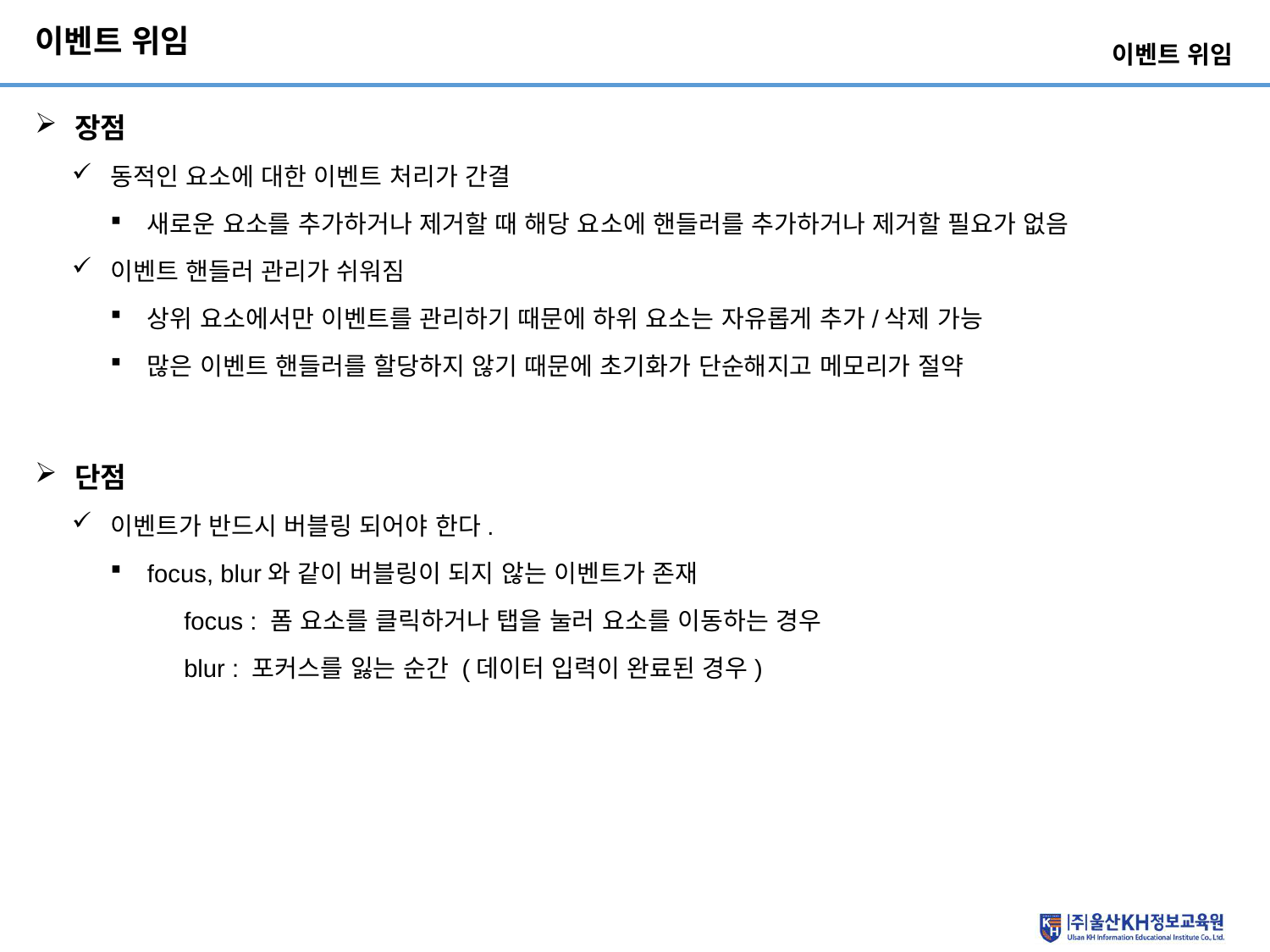

# 이벤트 위임
이벤트 위임

장점
동적인 요소에 대한 이벤트 처리가 간결
새로운 요소를 추가하거나 제거할 때 해당 요소에 핸들러를 추가하거나 제거할 필요가 없음
이벤트 핸들러 관리가 쉬워짐
상위 요소에서만 이벤트를 관리하기 때문에 하위 요소는 자유롭게 추가/삭제 가능
많은 이벤트 핸들러를 할당하지 않기 때문에 초기화가 단순해지고 메모리가 절약

단점
이벤트가 반드시 버블링 되어야 한다.
focus, blur와 같이 버블링이 되지 않는 이벤트가 존재
focus : 폼 요소를 클릭하거나 탭을 눌러 요소를 이동하는 경우
blur : 포커스를 잃는 순간 (데이터 입력이 완료된 경우)